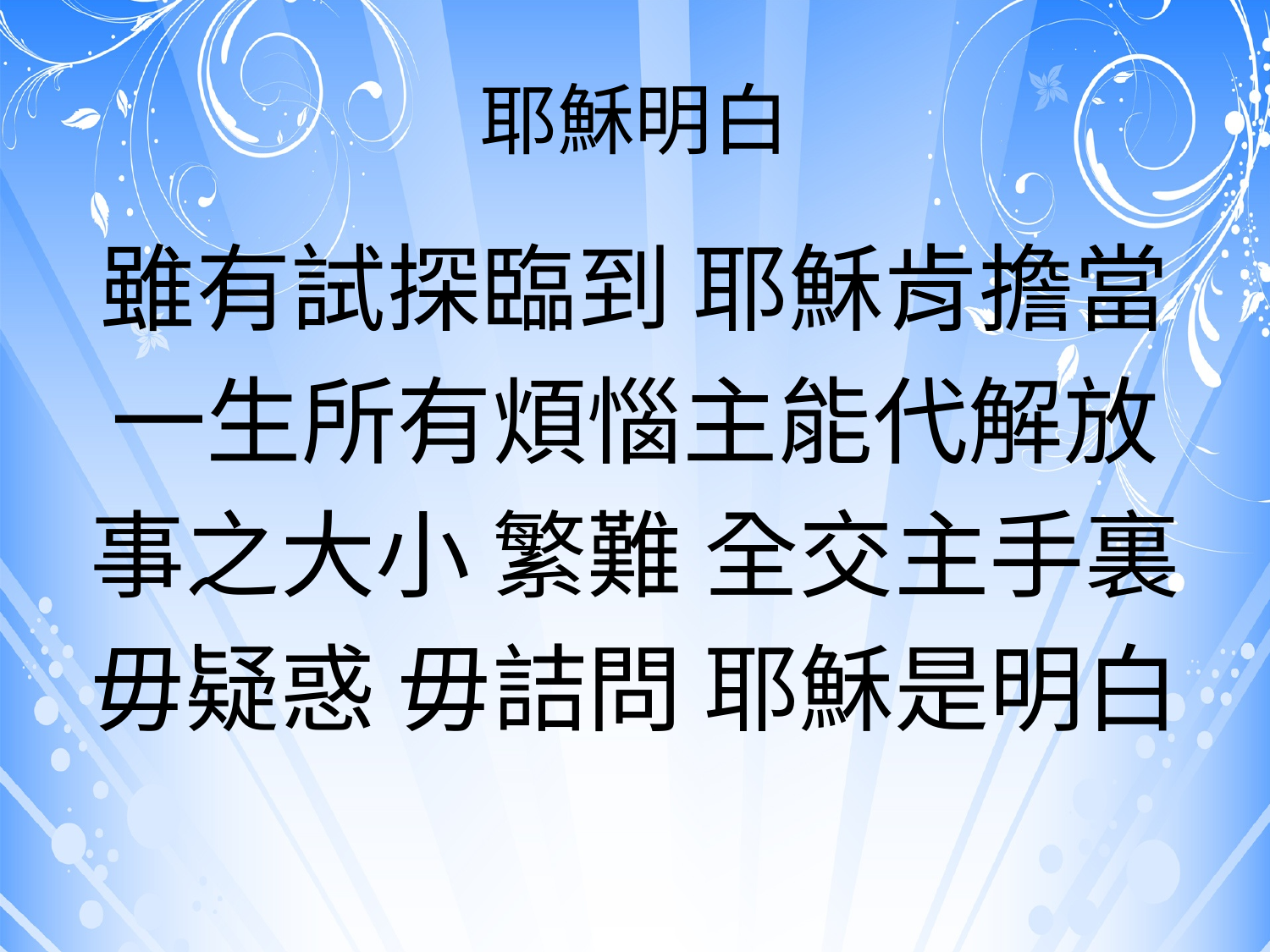

# 耶穌明白
雖有試探臨到 耶穌肯擔當
一生所有煩惱主能代解放
事之大小 繁難 全交主手裏
毋疑惑 毋詰問 耶穌是明白